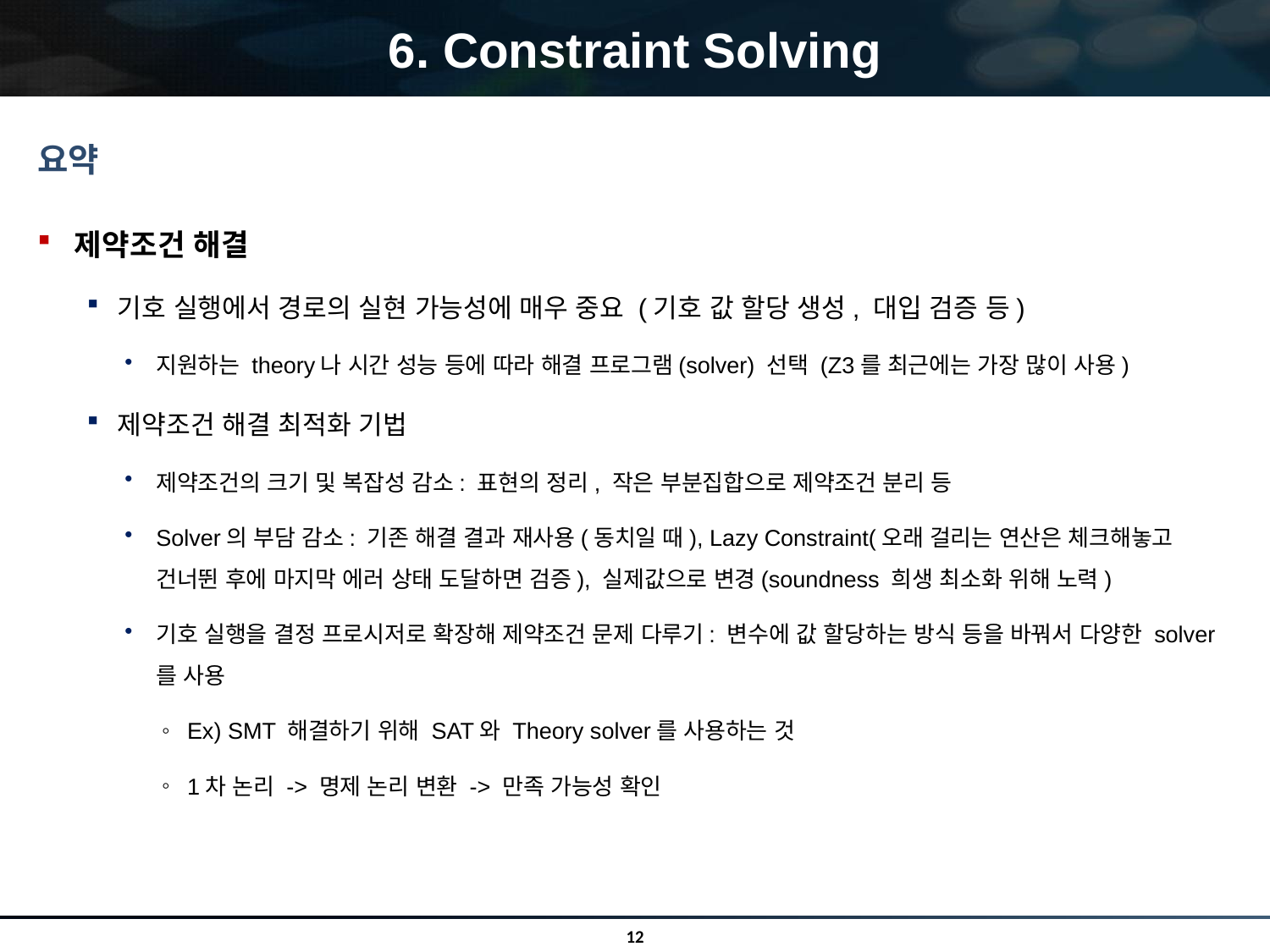

# 6. Constraint Solving
요약
제약조건 해결
기호 실행에서 경로의 실현 가능성에 매우 중요 (기호 값 할당 생성, 대입 검증 등)
지원하는 theory나 시간 성능 등에 따라 해결 프로그램(solver) 선택 (Z3를 최근에는 가장 많이 사용)
제약조건 해결 최적화 기법
제약조건의 크기 및 복잡성 감소: 표현의 정리, 작은 부분집합으로 제약조건 분리 등
Solver의 부담 감소: 기존 해결 결과 재사용(동치일 때), Lazy Constraint(오래 걸리는 연산은 체크해놓고 건너뛴 후에 마지막 에러 상태 도달하면 검증), 실제값으로 변경(soundness 희생 최소화 위해 노력)
기호 실행을 결정 프로시저로 확장해 제약조건 문제 다루기: 변수에 값 할당하는 방식 등을 바꿔서 다양한 solver를 사용
Ex) SMT 해결하기 위해 SAT와 Theory solver를 사용하는 것
1차 논리 -> 명제 논리 변환 -> 만족 가능성 확인